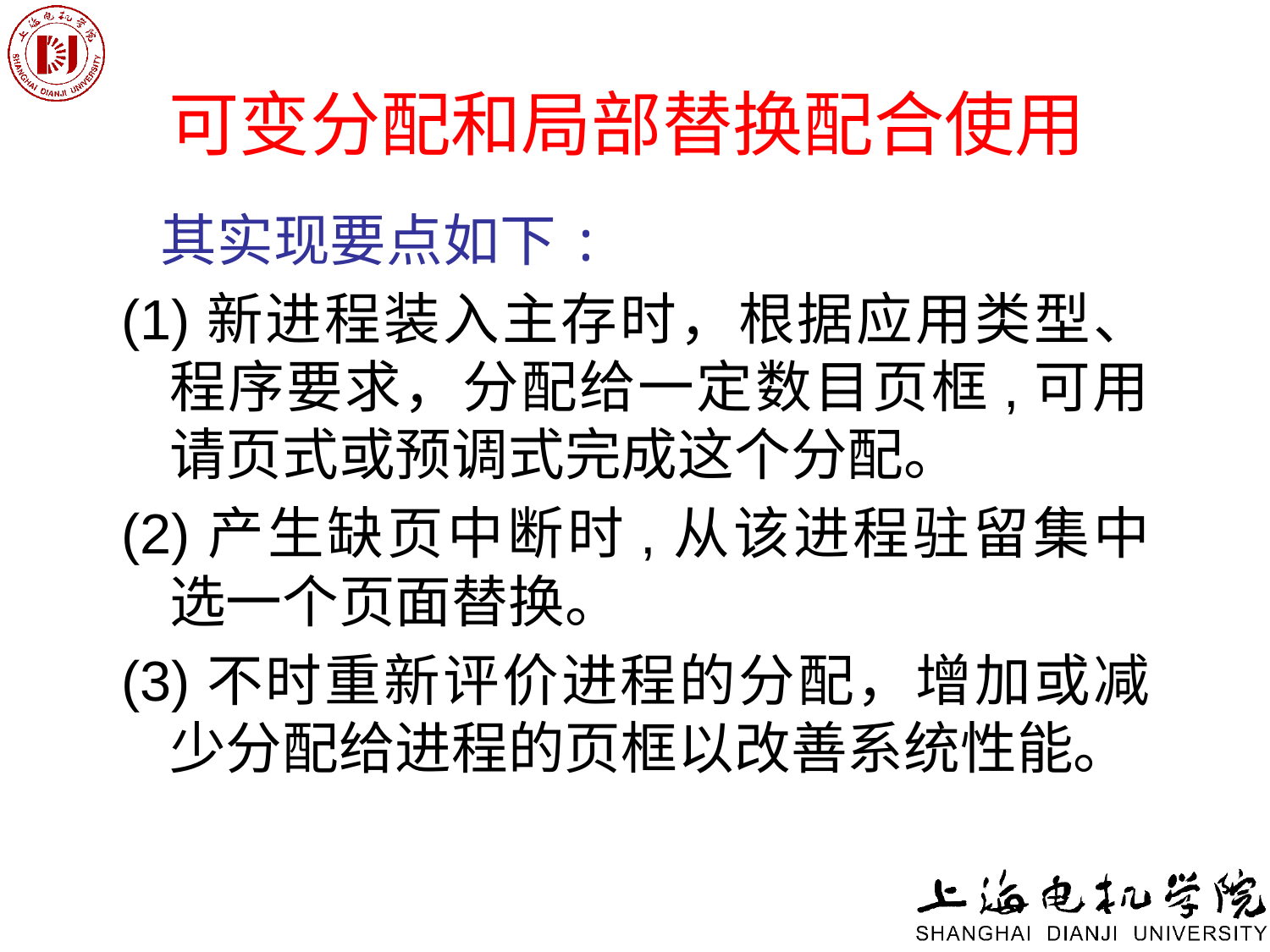

# 可变分配和局部替换配合使用
  其实现要点如下:
(1)新进程装入主存时，根据应用类型、程序要求，分配给一定数目页框,可用请页式或预调式完成这个分配。
(2)产生缺页中断时,从该进程驻留集中选一个页面替换。
(3)不时重新评价进程的分配，增加或减少分配给进程的页框以改善系统性能。